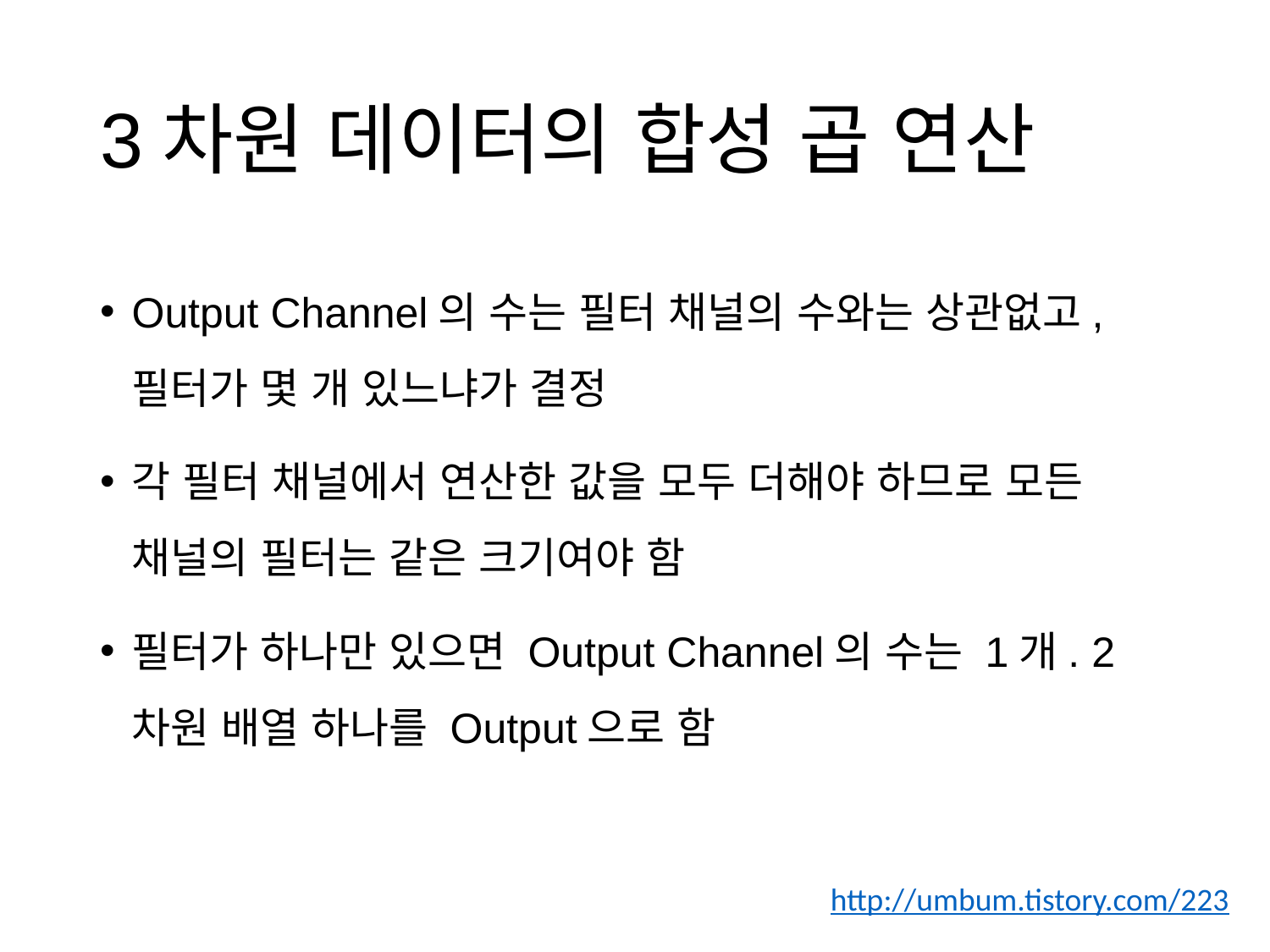

# 3차원 데이터의 합성 곱 연산
Output Channel의 수는 필터 채널의 수와는 상관없고, 필터가 몇 개 있느냐가 결정
각 필터 채널에서 연산한 값을 모두 더해야 하므로 모든 채널의 필터는 같은 크기여야 함
필터가 하나만 있으면 Output Channel의 수는 1개. 2차원 배열 하나를 Output으로 함
http://umbum.tistory.com/223